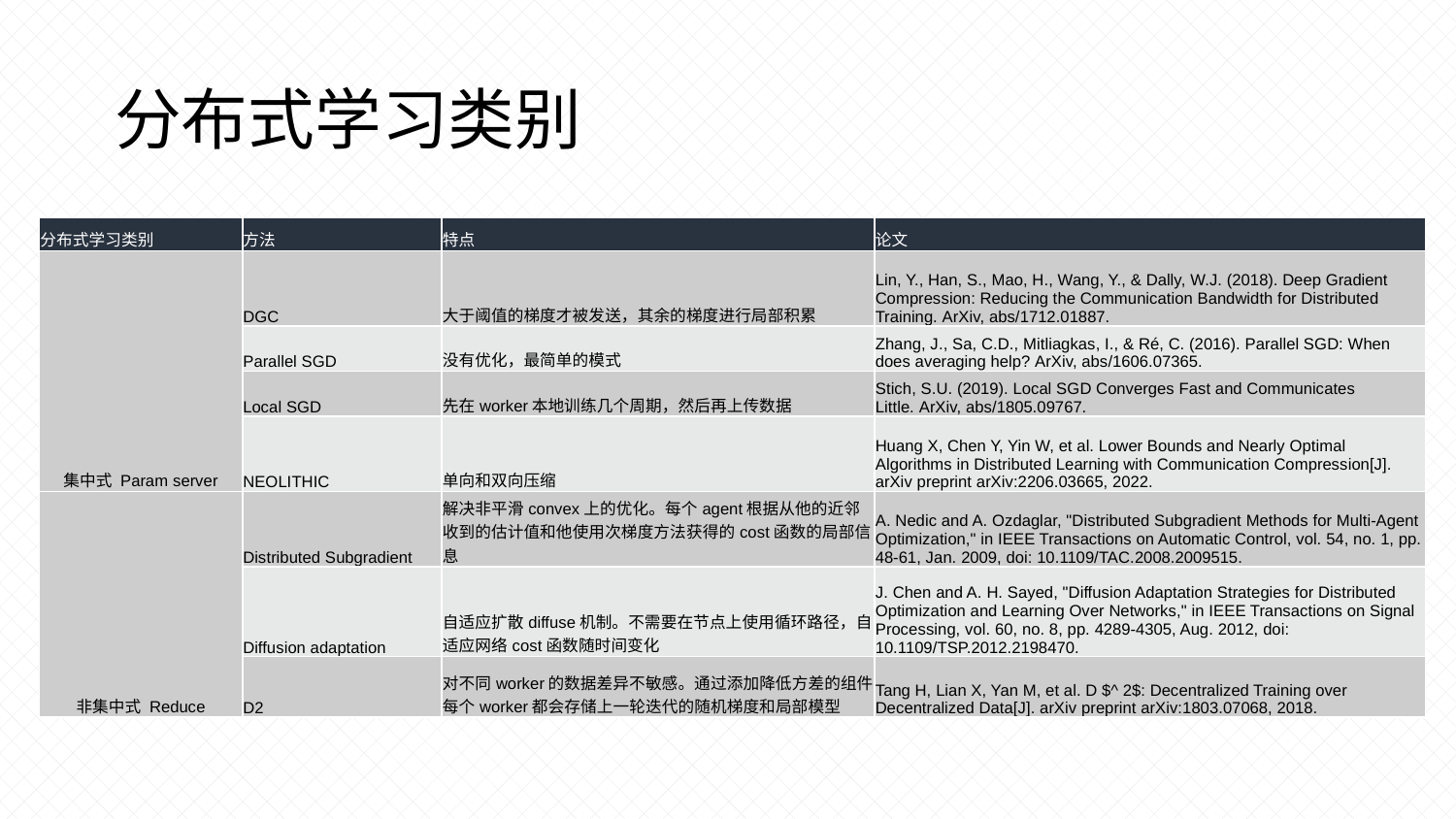

# 分布式学习类别
| 分布式学习类别 | 方法 | 特点 | 论文 |
| --- | --- | --- | --- |
| 集中式 Param server | DGC | 大于阈值的梯度才被发送，其余的梯度进行局部积累 | Lin, Y., Han, S., Mao, H., Wang, Y., & Dally, W.J. (2018). Deep Gradient Compression: Reducing the Communication Bandwidth for Distributed Training. ArXiv, abs/1712.01887. |
|  | Parallel SGD | 没有优化，最简单的模式 | Zhang, J., Sa, C.D., Mitliagkas, I., & Ré, C. (2016). Parallel SGD: When does averaging help? ArXiv, abs/1606.07365. |
|  | Local SGD | 先在worker本地训练几个周期，然后再上传数据 | Stich, S.U. (2019). Local SGD Converges Fast and Communicates Little. ArXiv, abs/1805.09767. |
|  | NEOLITHIC | 单向和双向压缩 | Huang X, Chen Y, Yin W, et al. Lower Bounds and Nearly Optimal Algorithms in Distributed Learning with Communication Compression[J]. arXiv preprint arXiv:2206.03665, 2022. |
| 非集中式 Reduce | Distributed Subgradient | 解决非平滑convex上的优化。每个agent根据从他的近邻收到的估计值和他使用次梯度方法获得的cost函数的局部信息 | A. Nedic and A. Ozdaglar, "Distributed Subgradient Methods for Multi-Agent Optimization," in IEEE Transactions on Automatic Control, vol. 54, no. 1, pp. 48-61, Jan. 2009, doi: 10.1109/TAC.2008.2009515. |
|  | Diffusion adaptation | 自适应扩散diffuse机制。不需要在节点上使用循环路径，自适应网络cost函数随时间变化 | J. Chen and A. H. Sayed, "Diffusion Adaptation Strategies for Distributed Optimization and Learning Over Networks," in IEEE Transactions on Signal Processing, vol. 60, no. 8, pp. 4289-4305, Aug. 2012, doi: 10.1109/TSP.2012.2198470. |
|  | D2 | 对不同worker的数据差异不敏感。通过添加降低方差的组件，每个worker都会存储上一轮迭代的随机梯度和局部模型 | Tang H, Lian X, Yan M, et al. D $^ 2$: Decentralized Training over Decentralized Data[J]. arXiv preprint arXiv:1803.07068, 2018. |